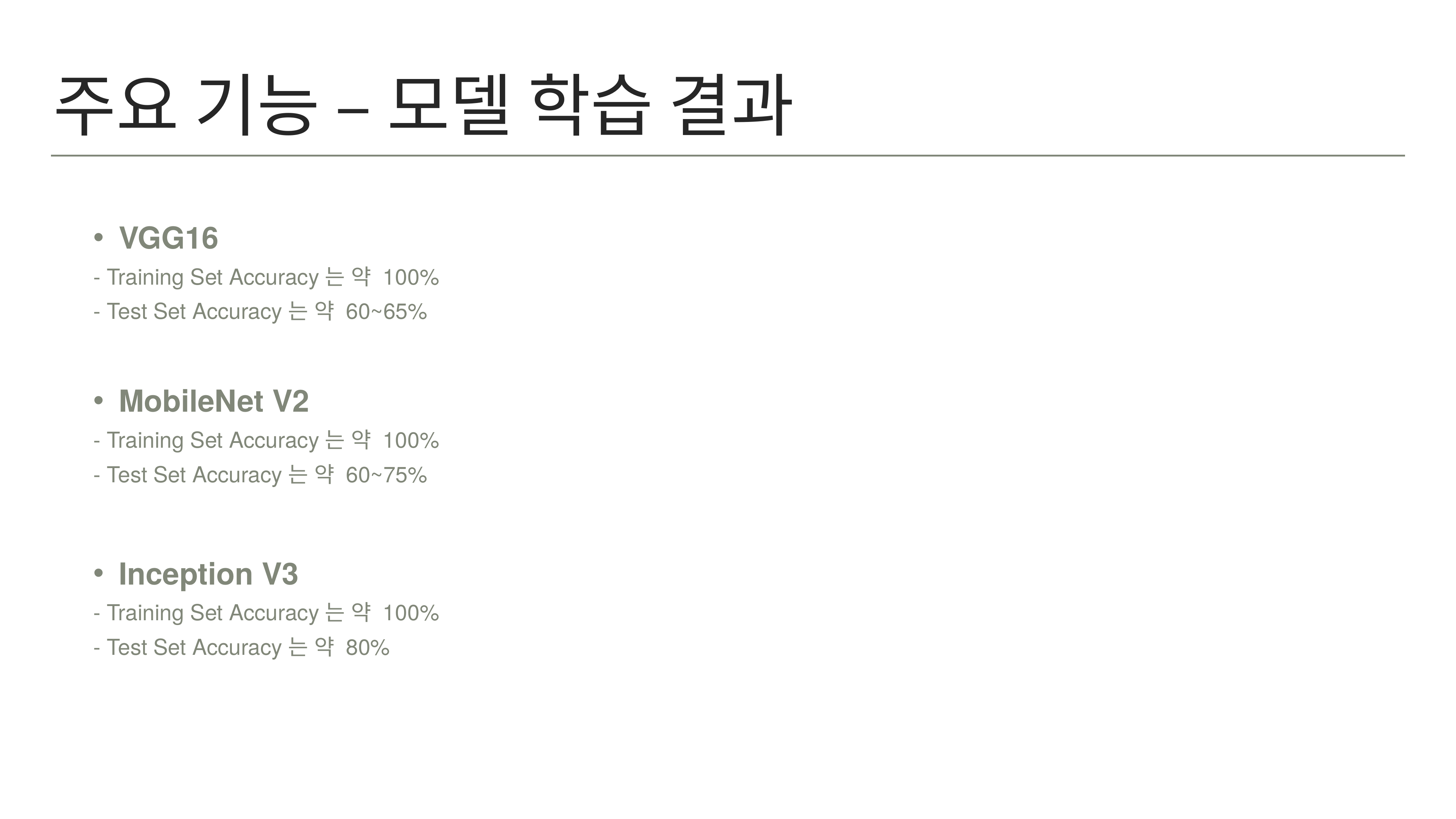

# 주요 기능 – 모델 학습 결과

VGG16
- Training Set Accuracy는 약 100%
- Test Set Accuracy는 약 60~65%

MobileNet V2
- Training Set Accuracy는 약 100%
- Test Set Accuracy는 약 60~75%

Inception V3
- Training Set Accuracy는 약 100%
- Test Set Accuracy는 약 80%

15